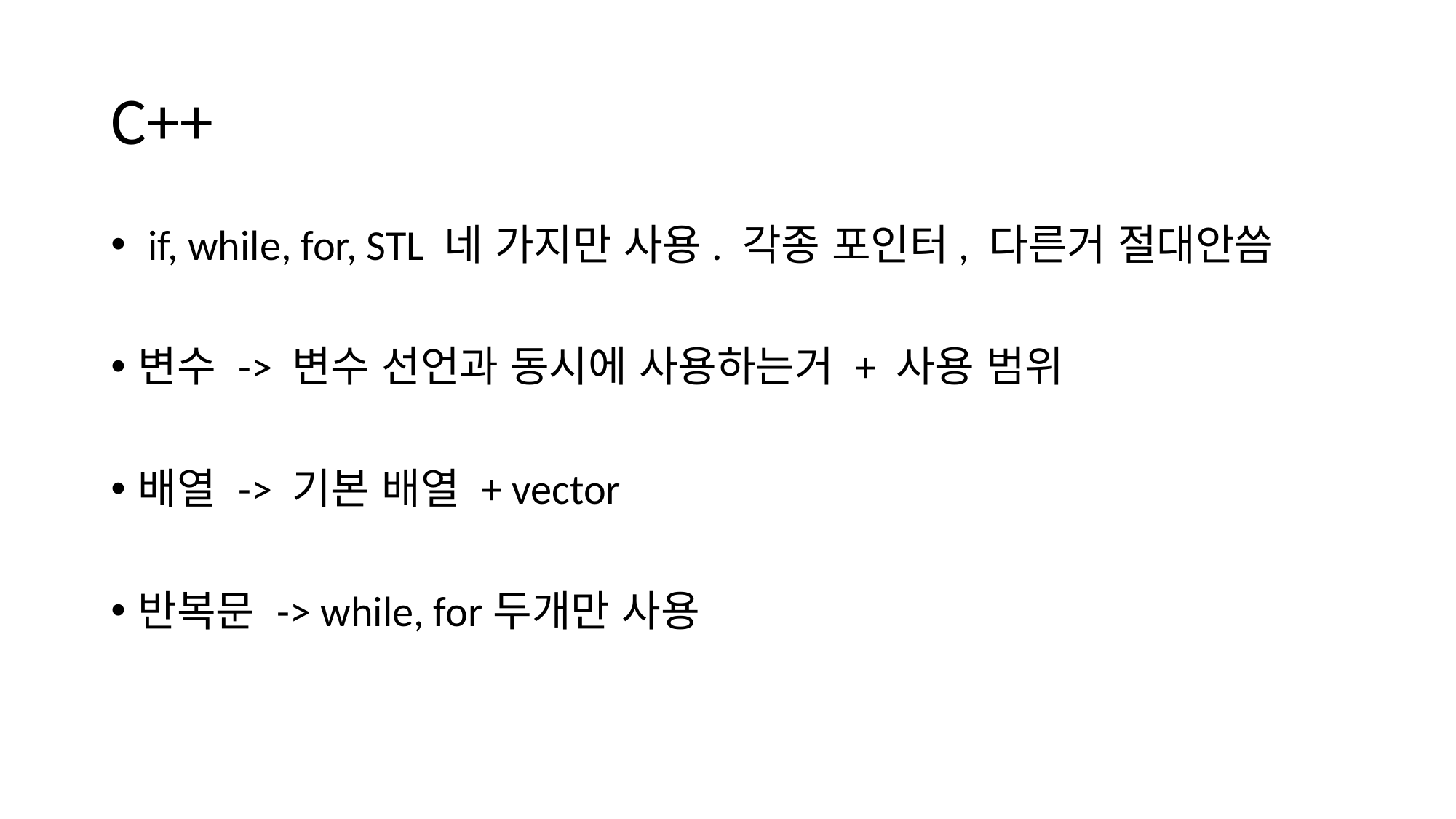

# C++
 if, while, for, STL 네 가지만 사용. 각종 포인터, 다른거 절대안씀

변수 -> 변수 선언과 동시에 사용하는거 + 사용 범위

배열 -> 기본 배열 + vector

반복문 -> while, for두개만 사용